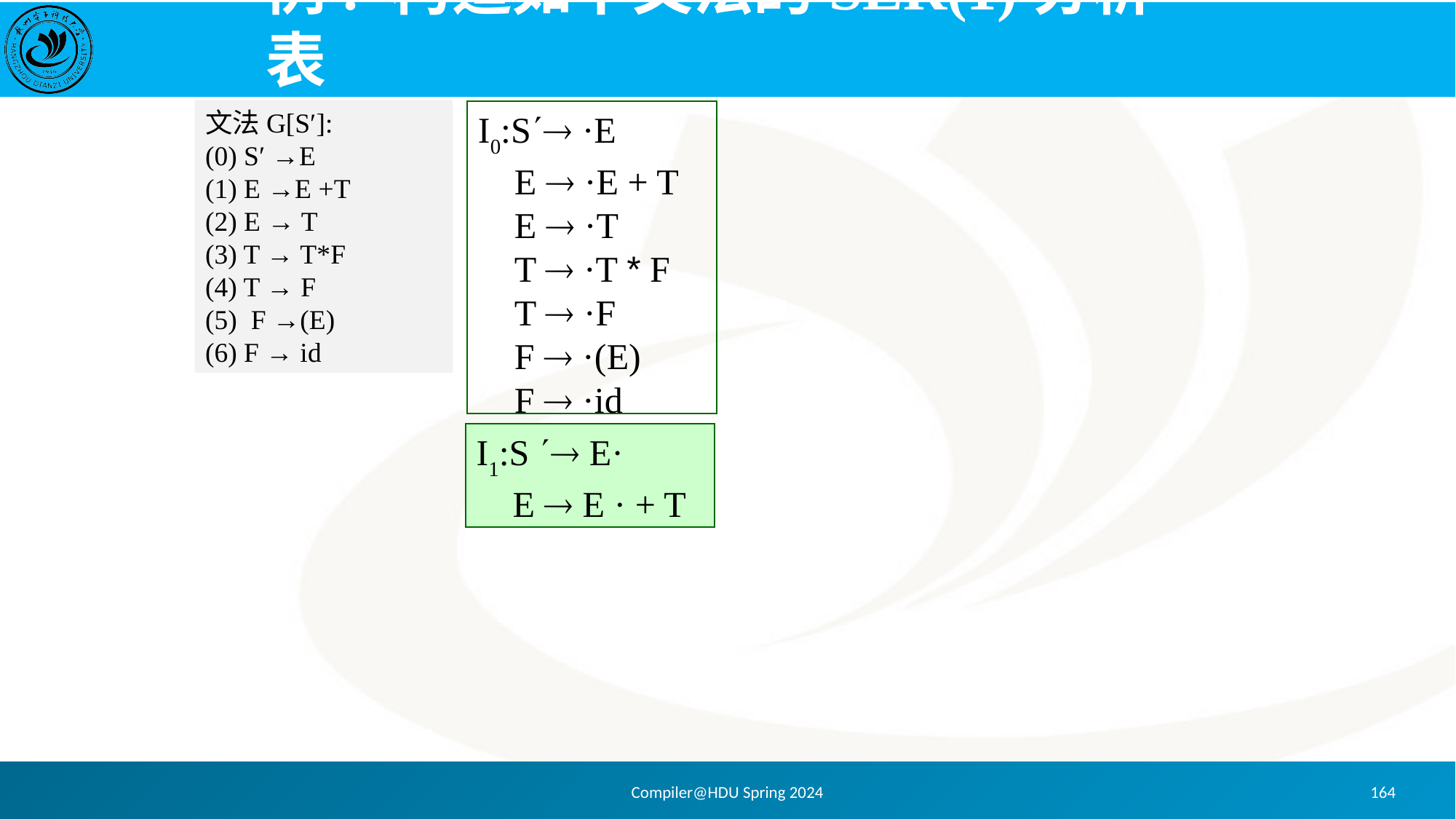

# 例: 构造如下文法的SLR(1)分析表
文法G[S′]:
(0) S′ →E
(1) E →E +T
(2) E → T
(3) T → T*F
(4) T → F
(5)  F →(E)
(6) F → id
I0:S′→ ·E
    E → ·E + T
    E → ·T
    T → ·T * F
    T → ·F
    F → ·(E)
    F → ·id
I1:S ′→ E·
    E → E · + T
Compiler@HDU Spring 2024
164